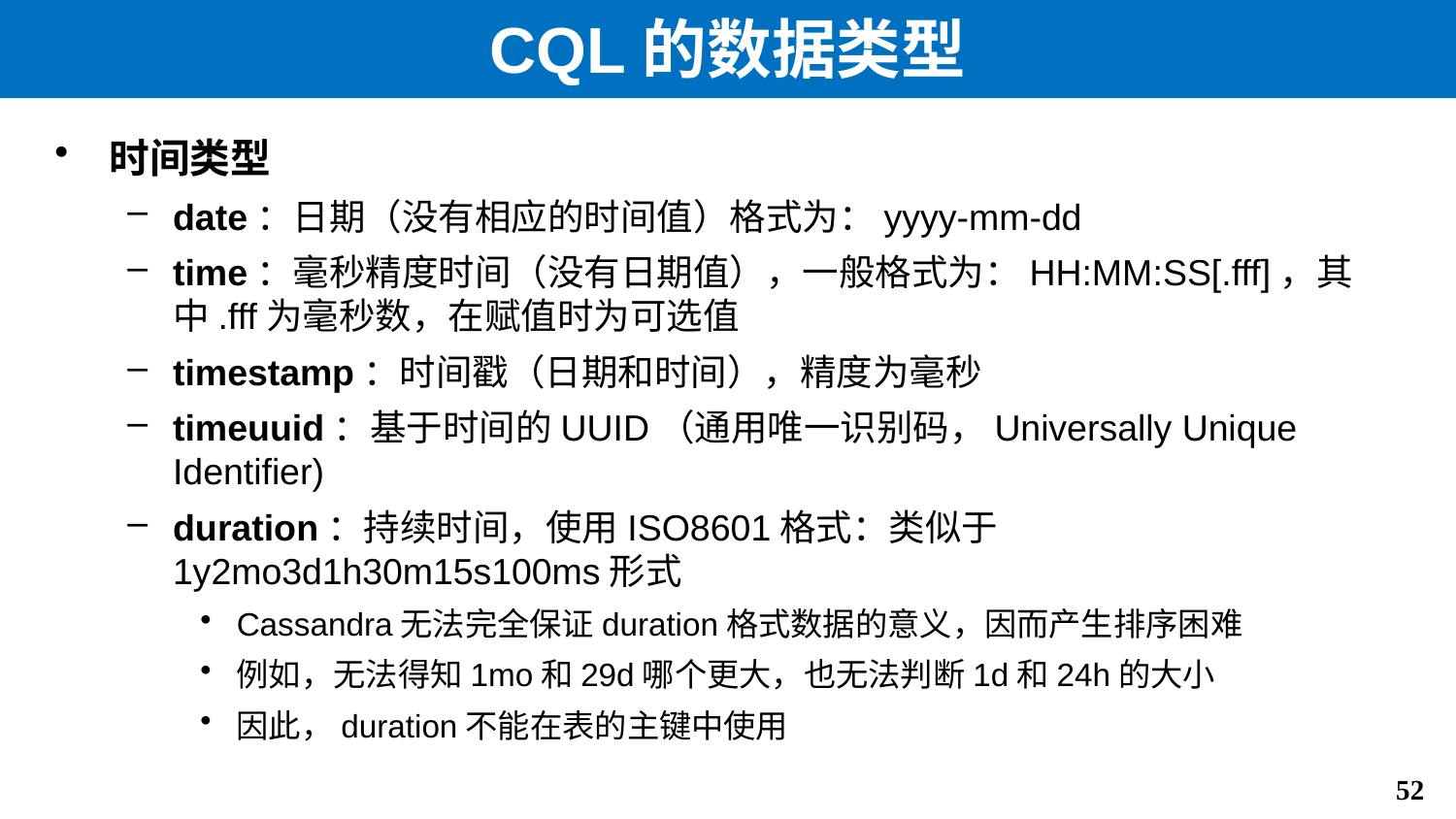

# CQL的数据类型
时间类型
date：日期（没有相应的时间值）格式为：yyyy-mm-dd
time：毫秒精度时间（没有日期值），一般格式为：HH:MM:SS[.fff]，其中.fff为毫秒数，在赋值时为可选值
timestamp：时间戳（日期和时间），精度为毫秒
timeuuid：基于时间的UUID（通用唯一识别码，Universally Unique Identifier)
duration：持续时间，使用ISO8601格式：类似于1y2mo3d1h30m15s100ms形式
Cassandra无法完全保证duration格式数据的意义，因而产生排序困难
例如，无法得知1mo和29d哪个更大，也无法判断1d和24h的大小
因此，duration不能在表的主键中使用